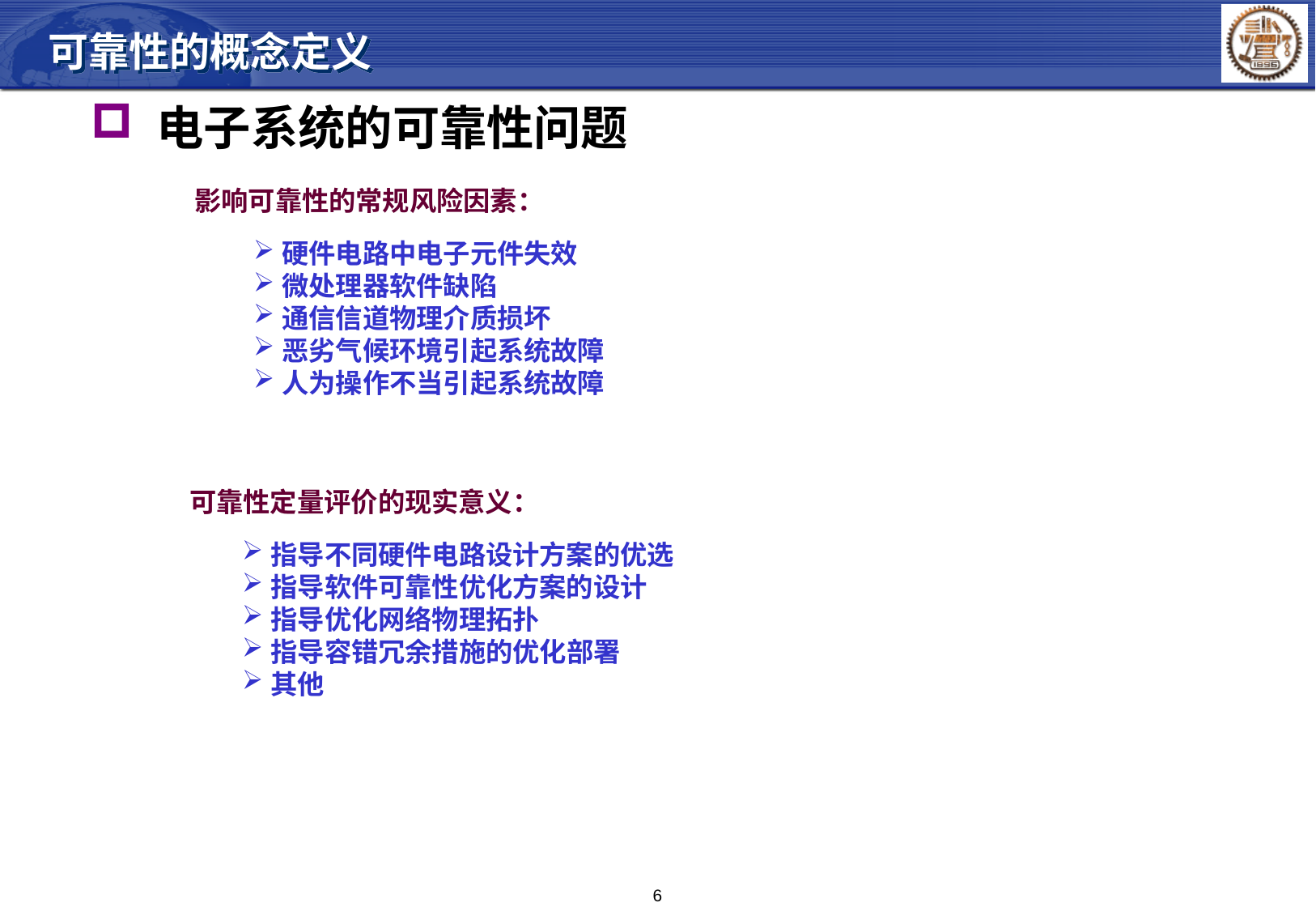

可靠性的概念定义
 电子系统的可靠性问题
 影响可靠性的常规风险因素：
硬件电路中电子元件失效
微处理器软件缺陷
通信信道物理介质损坏
恶劣气候环境引起系统故障
人为操作不当引起系统故障
 可靠性定量评价的现实意义：
指导不同硬件电路设计方案的优选
指导软件可靠性优化方案的设计
指导优化网络物理拓扑
指导容错冗余措施的优化部署
其他
6